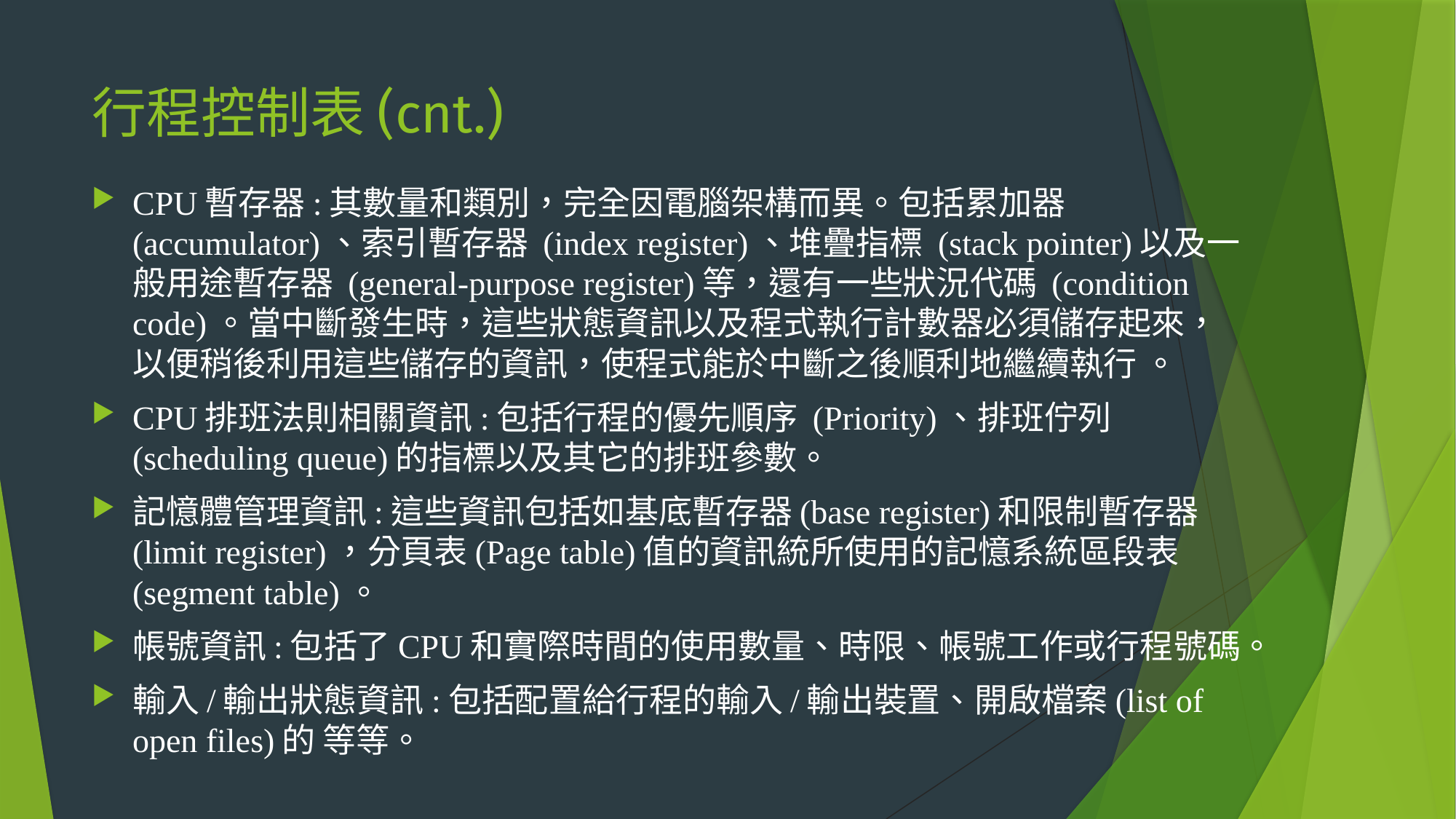

# 行程控制表(cnt.)
CPU暫存器:其數量和類別，完全因電腦架構而異。包括累加器 (accumulator)、索引暫存器 (index register)、堆疊指標 (stack pointer)以及一般用途暫存器 (general-purpose register)等，還有一些狀況代碼 (condition code)。當中斷發生時，這些狀態資訊以及程式執行計數器必須儲存起來，以便稍後利用這些儲存的資訊，使程式能於中斷之後順利地繼續執行 。
CPU排班法則相關資訊:包括行程的優先順序 (Priority)、排班佇列(scheduling queue)的指標以及其它的排班參數。
記憶體管理資訊:這些資訊包括如基底暫存器(base register)和限制暫存器(limit register)，分頁表(Page table)值的資訊統所使用的記憶系統區段表(segment table)。
帳號資訊:包括了CPU和實際時間的使用數量、時限、帳號工作或行程號碼。
輸入/輸出狀態資訊:包括配置給行程的輸入/輸出裝置、開啟檔案(list of  open files)的 等等。